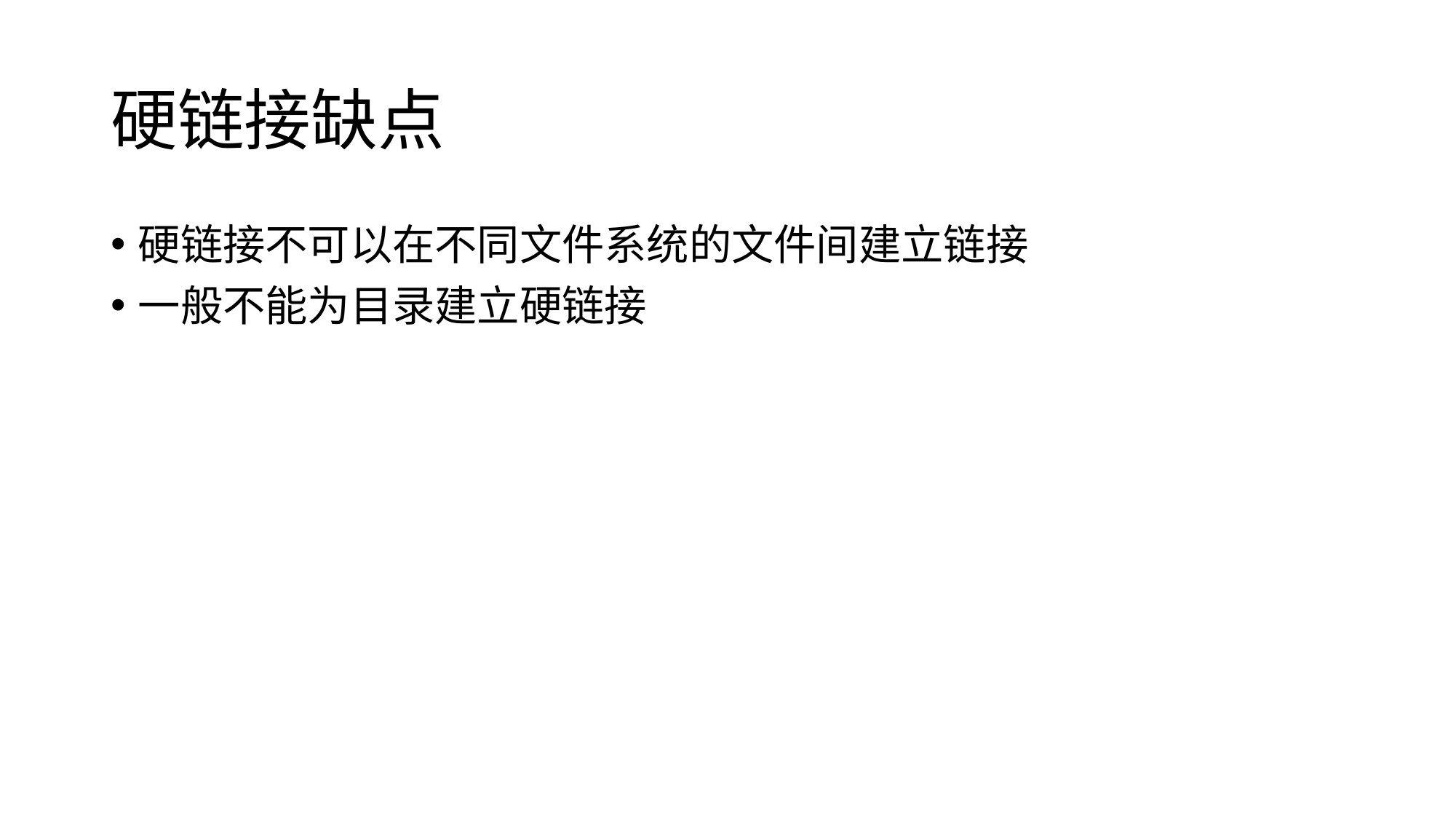

# 硬链接缺点
硬链接不可以在不同文件系统的文件间建立链接
一般不能为目录建立硬链接